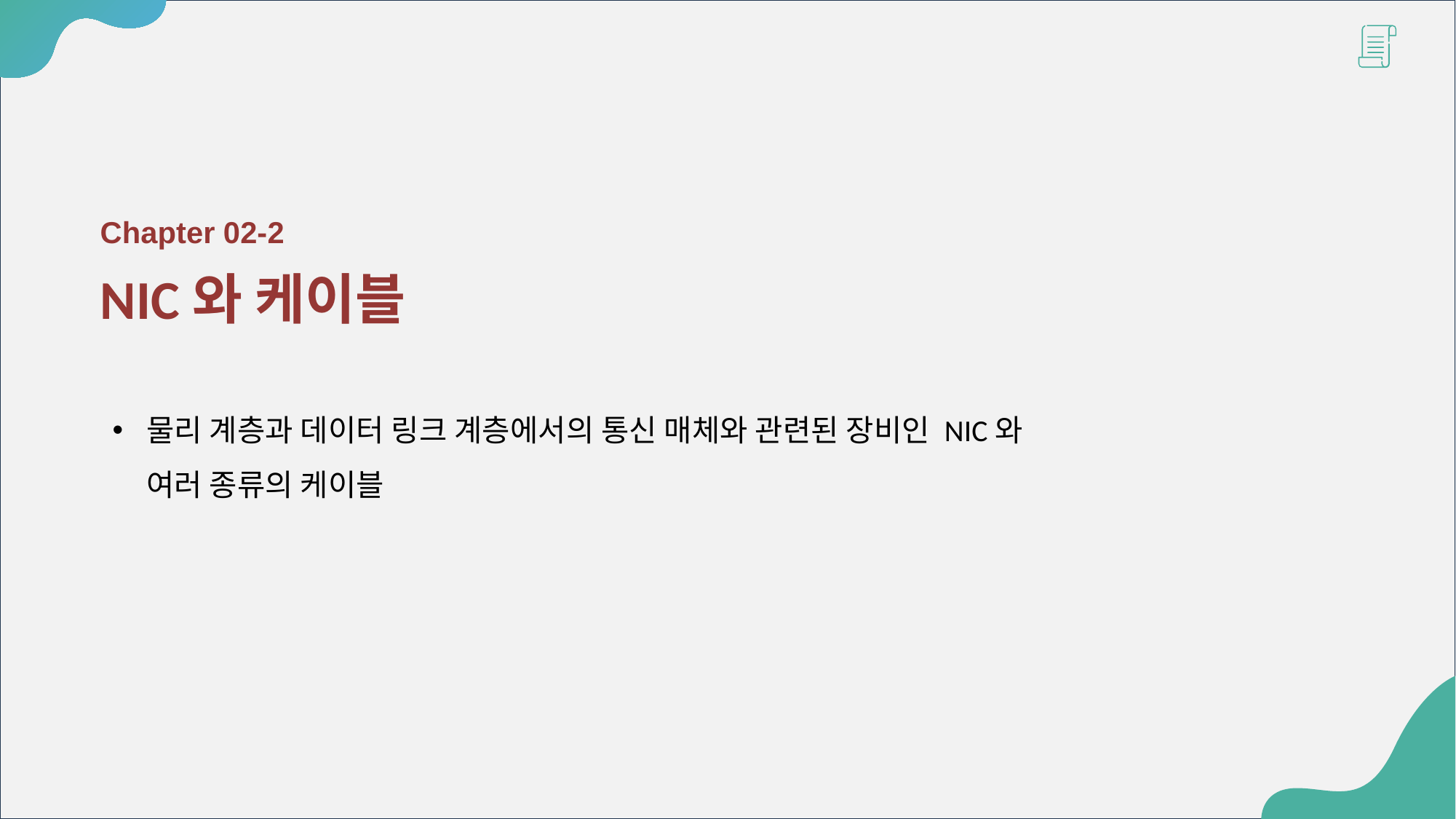

Chapter 02-2
NIC와 케이블
물리 계층과 데이터 링크 계층에서의 통신 매체와 관련된 장비인 NIC와
여러 종류의 케이블